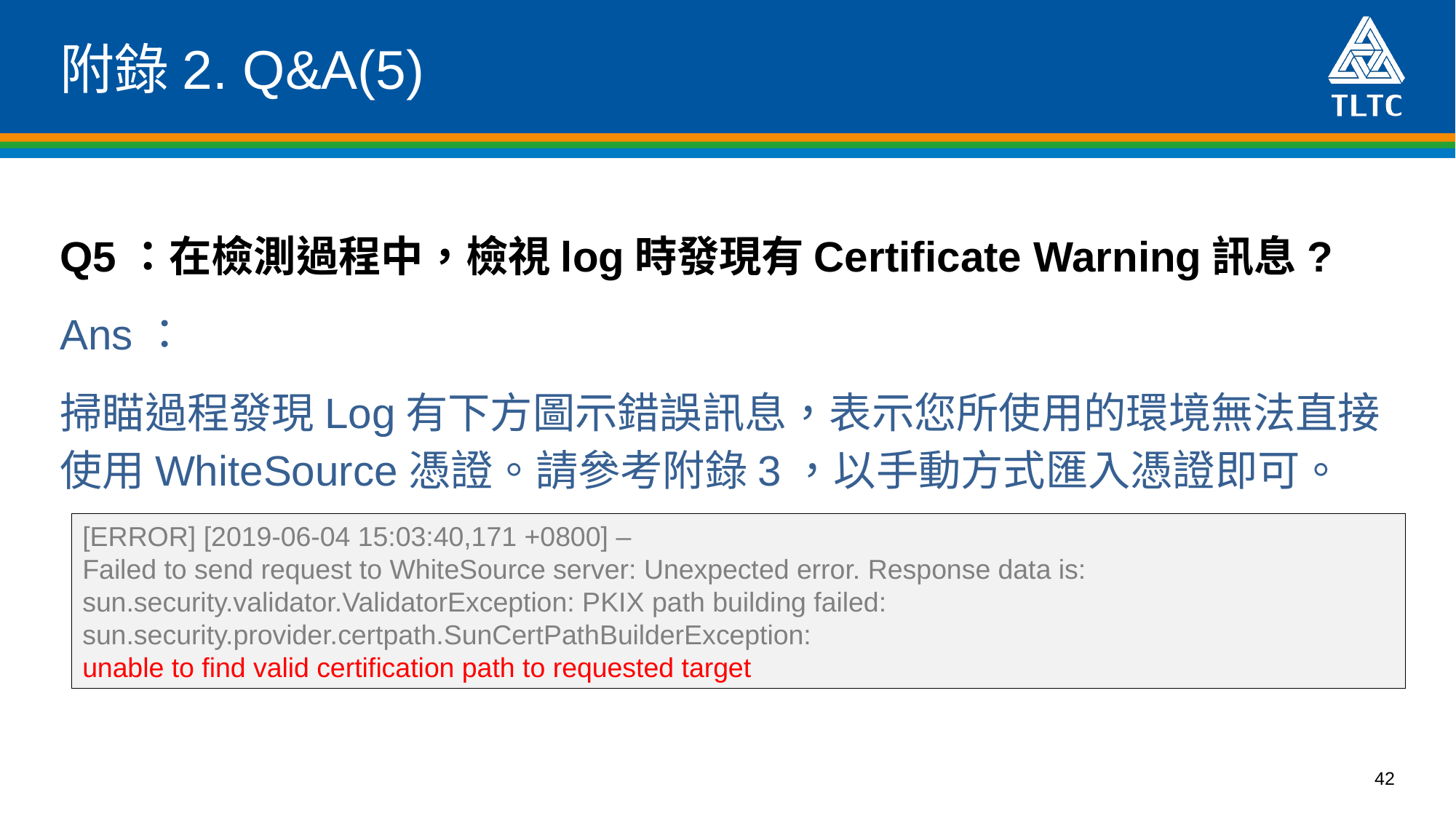

# 附錄2. Q&A(5)
Q5：在檢測過程中，檢視log時發現有Certificate Warning訊息?
Ans：
掃瞄過程發現Log有下方圖示錯誤訊息，表示您所使用的環境無法直接使用WhiteSource憑證。請參考附錄3，以手動方式匯入憑證即可。
[ERROR] [2019-06-04 15:03:40,171 +0800] –
Failed to send request to WhiteSource server: Unexpected error. Response data is: sun.security.validator.ValidatorException: PKIX path building failed: sun.security.provider.certpath.SunCertPathBuilderException:
unable to find valid certification path to requested target
42